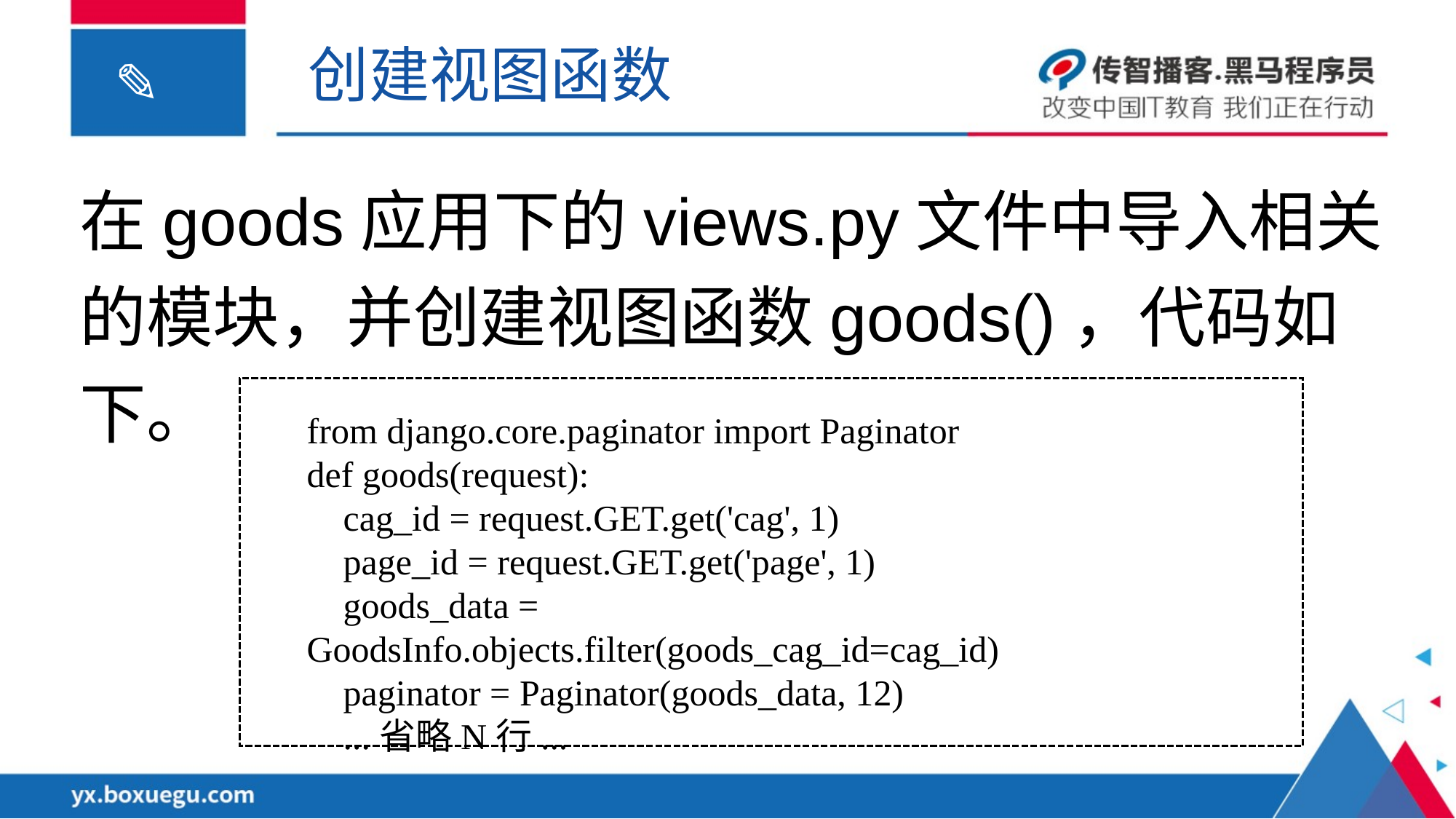

创建视图函数
在goods应用下的views.py文件中导入相关的模块，并创建视图函数goods()，代码如下。

from django.core.paginator import Paginator
def goods(request):
    cag_id = request.GET.get('cag', 1)
    page_id = request.GET.get('page', 1)
    goods_data = GoodsInfo.objects.filter(goods_cag_id=cag_id)
    paginator = Paginator(goods_data, 12)
    ...省略N行...